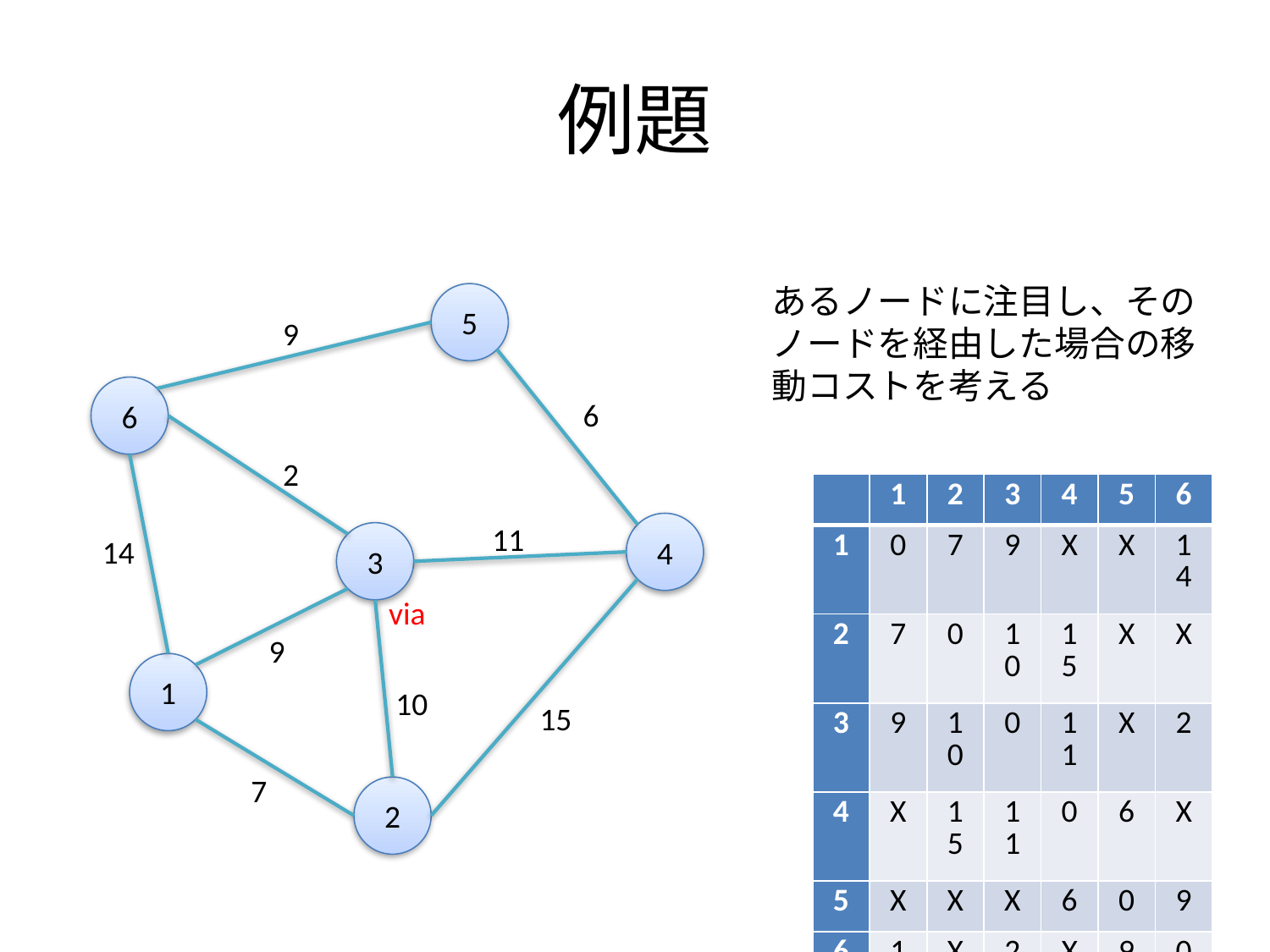

# 例題
あるノードに注目し、そのノードを経由した場合の移動コストを考える
5
9
6
6
2
|  | 1 | 2 | 3 | 4 | 5 | 6 |
| --- | --- | --- | --- | --- | --- | --- |
| 1 | 0 | 7 | 9 | X | X | 14 |
| 2 | 7 | 0 | 10 | 15 | X | X |
| 3 | 9 | 10 | 0 | 11 | X | 2 |
| 4 | X | 15 | 11 | 0 | 6 | X |
| 5 | X | X | X | 6 | 0 | 9 |
| 6 | 14 | X | 2 | X | 9 | 0 |
4
11
3
14
via
9
1
10
15
7
2